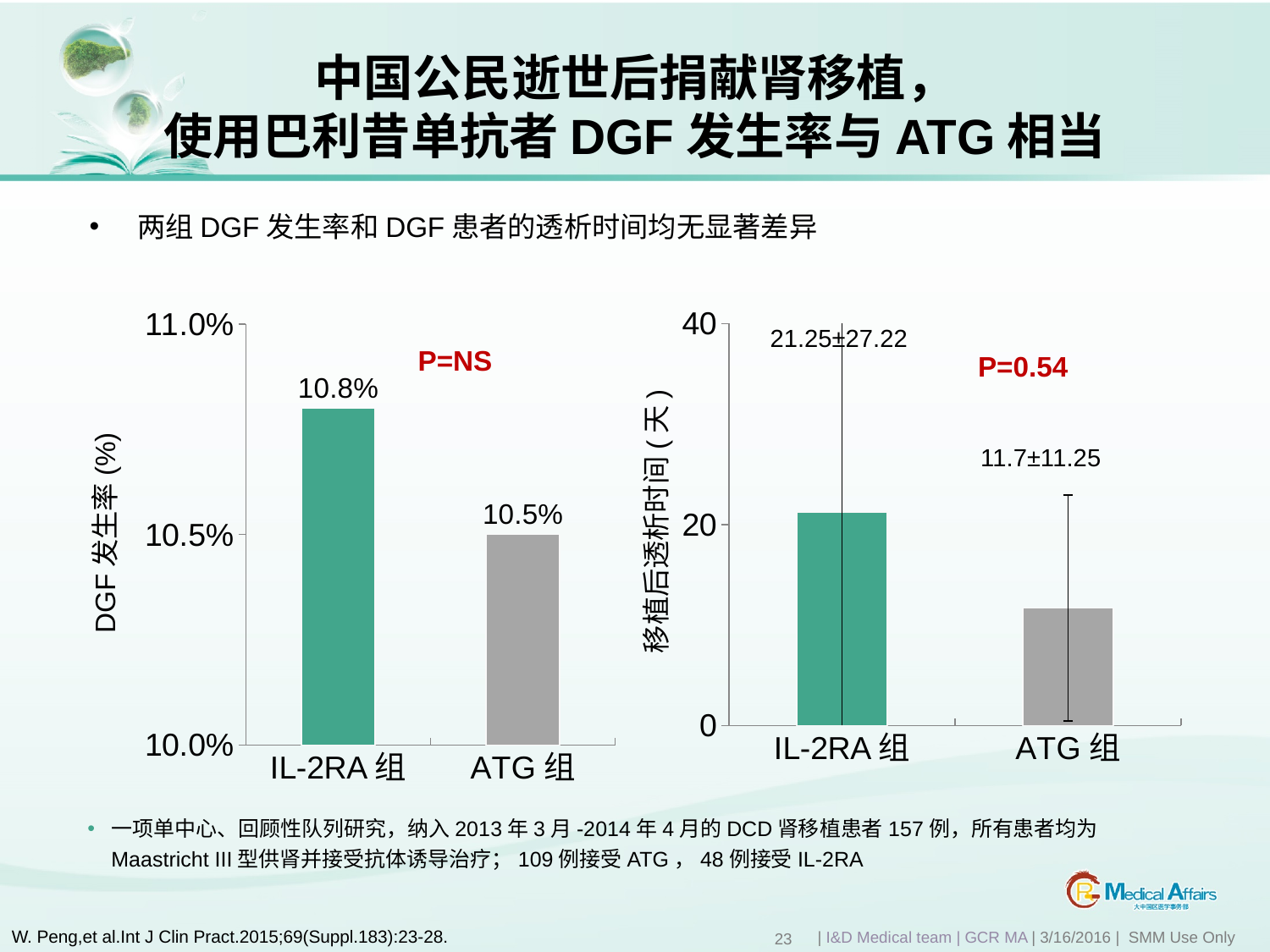

中国公民逝世后捐献肾移植，
使用巴利昔单抗者DGF发生率与ATG相当
两组DGF发生率和DGF患者的透析时间均无显著差异

### Chart

| Category | 系列 1 |
|---|---|
| IL-2RA组 | 0.108 |
| ATG组 | 0.105 |

### Chart

| Category |  |
|---|---|
| IL-2RA组 | 21.25 |
| ATG组 | 11.7 |
21.25±27.22
P=NS
P=0.54
11.7±11.25
移植后透析时间(天)
DGF发生率(%)
一项单中心、回顾性队列研究，纳入2013年3月-2014年4月的DCD肾移植患者157例，所有患者均为Maastricht III型供肾并接受抗体诱导治疗；109例接受ATG，48例接受IL-2RA
W. Peng,et al.Int J Clin Pract.2015;69(Suppl.183):23-28.